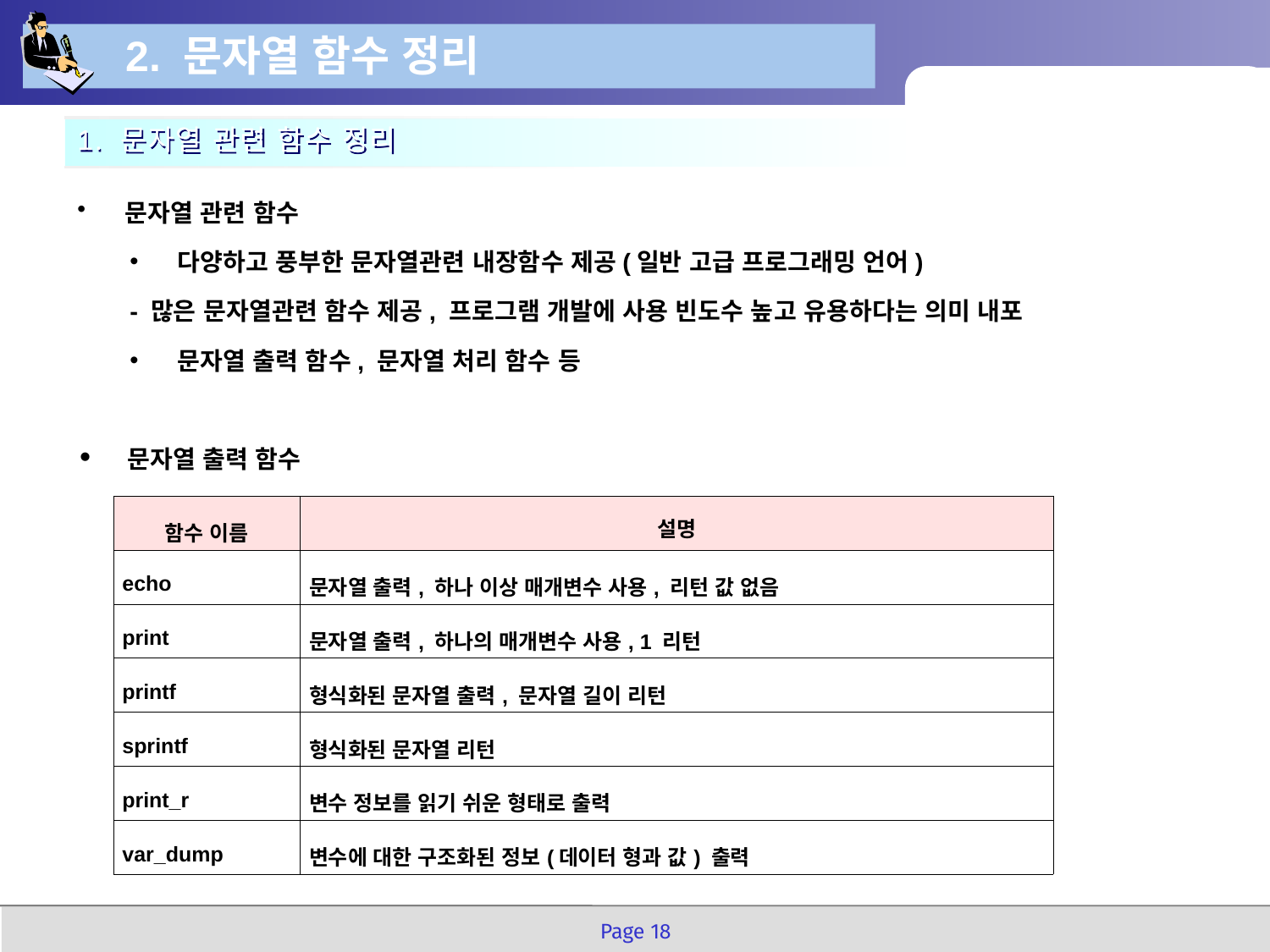

2. 문자열 함수 정리
1. 문자열 관련 함수 정리

문자열 관련 함수
다양하고 풍부한 문자열관련 내장함수 제공(일반 고급 프로그래밍 언어)
- 많은 문자열관련 함수 제공, 프로그램 개발에 사용 빈도수 높고 유용하다는 의미 내포
문자열 출력 함수, 문자열 처리 함수 등

문자열 출력 함수

| 함수 이름 | 설명 |
| --- | --- |
| echo | 문자열 출력, 하나 이상 매개변수 사용, 리턴 값 없음 |
| print | 문자열 출력, 하나의 매개변수 사용, 1 리턴 |
| printf | 형식화된 문자열 출력, 문자열 길이 리턴 |
| sprintf | 형식화된 문자열 리턴 |
| print\_r | 변수 정보를 읽기 쉬운 형태로 출력 |
| var\_dump | 변수에 대한 구조화된 정보(데이터 형과 값) 출력 |
Page 18